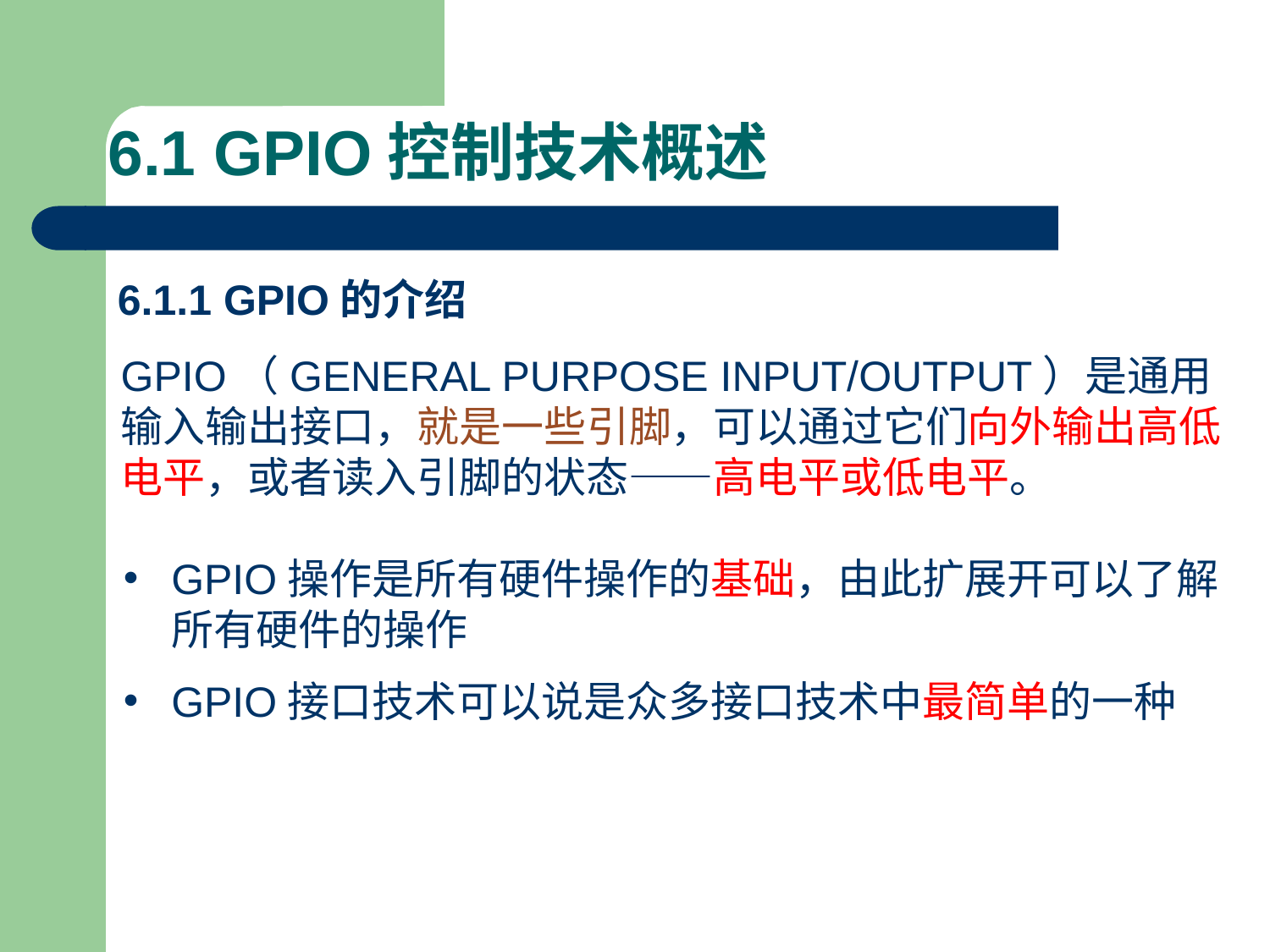

# 6.1 GPIO控制技术概述
6.1.1 GPIO的介绍
GPIO（General Purpose Input/Output）是通用输入输出接口，就是一些引脚，可以通过它们向外输出高低电平，或者读入引脚的状态——高电平或低电平。
GPIO操作是所有硬件操作的基础，由此扩展开可以了解所有硬件的操作
GPIO接口技术可以说是众多接口技术中最简单的一种